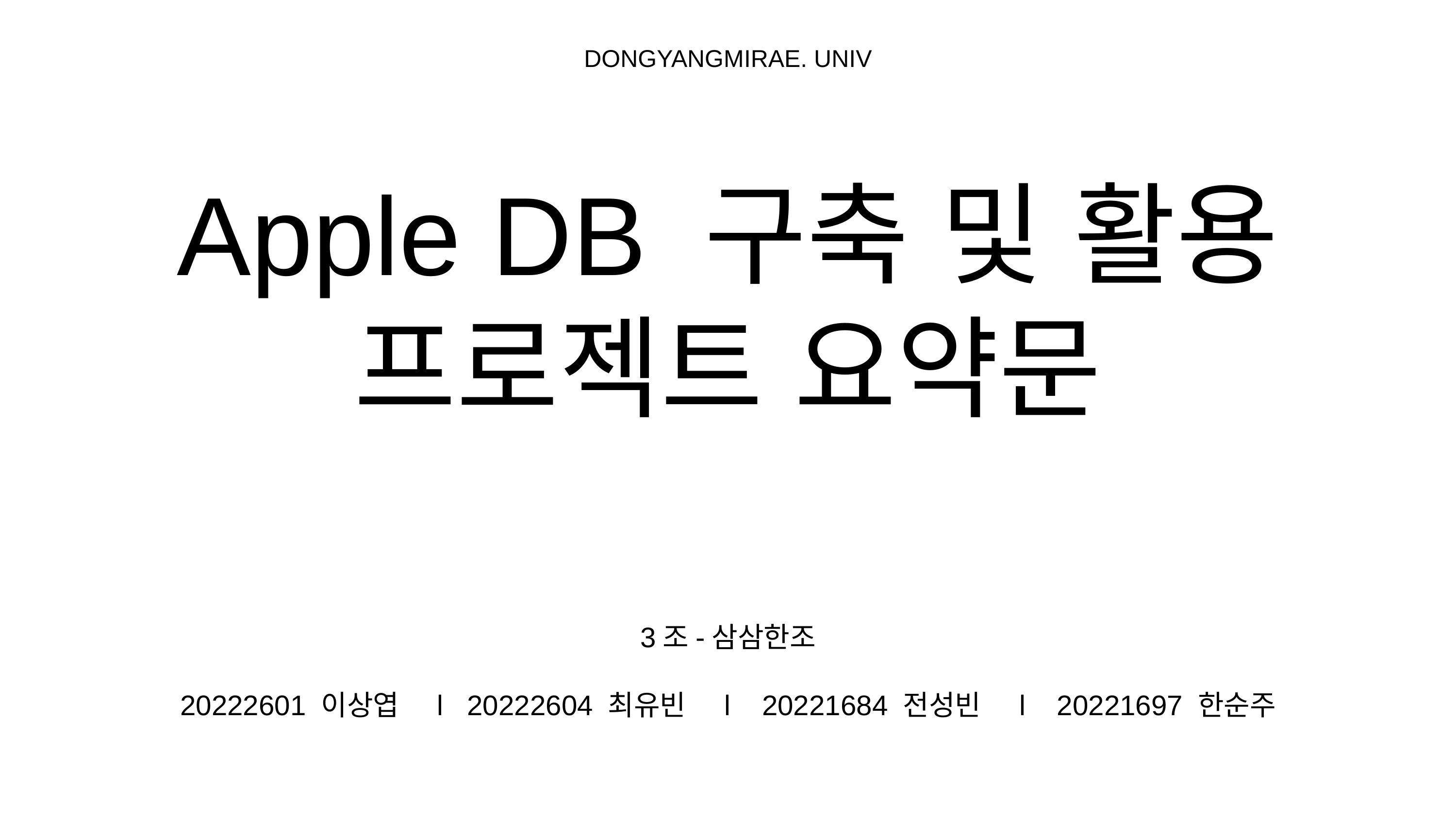

DONGYANGMIRAE. UNIV
Apple DB 구축 및 활용 프로젝트 요약문
3조-삼삼한조

20222601 이상엽    l   20222604 최유빈    l    20221684 전성빈    l    20221697 한순주